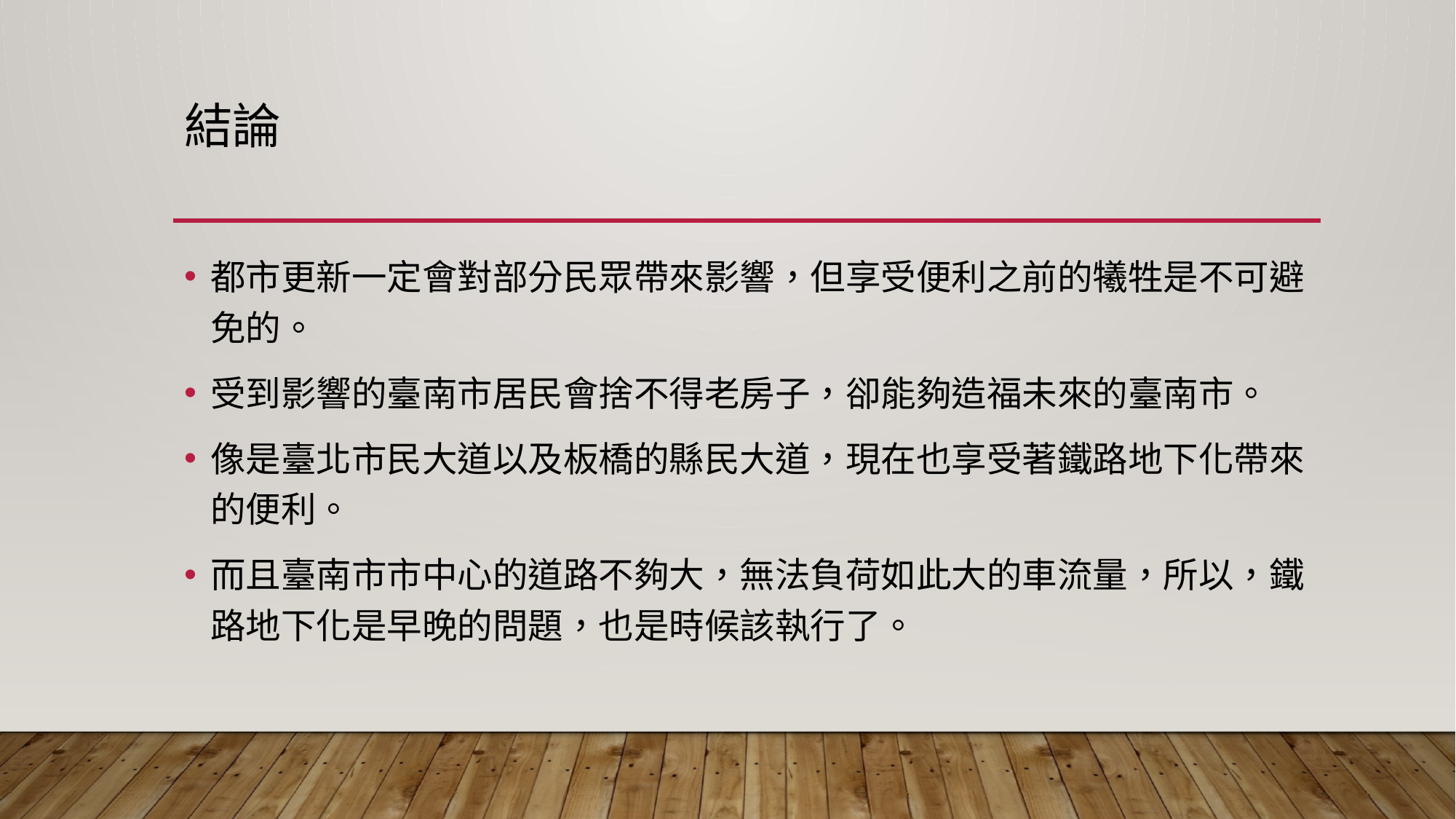

# 結論
都市更新一定會對部分民眾帶來影響，但享受便利之前的犧牲是不可避免的。
受到影響的臺南市居民會捨不得老房子，卻能夠造福未來的臺南市。
像是臺北市民大道以及板橋的縣民大道，現在也享受著鐵路地下化帶來的便利。
而且臺南市市中心的道路不夠大，無法負荷如此大的車流量，所以，鐵路地下化是早晚的問題，也是時候該執行了。